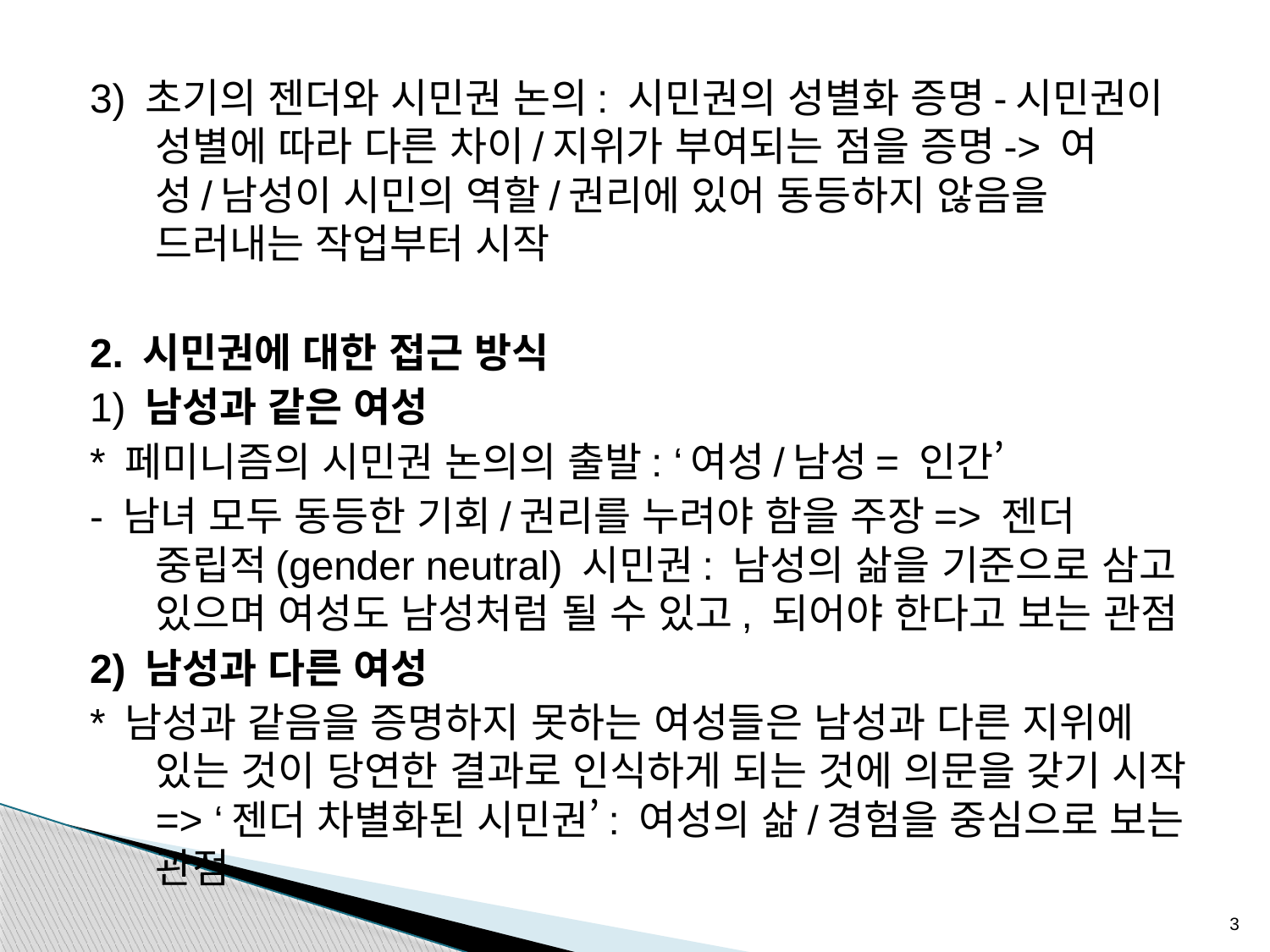

3) 초기의 젠더와 시민권 논의: 시민권의 성별화 증명-시민권이 성별에 따라 다른 차이/지위가 부여되는 점을 증명-> 여성/남성이 시민의 역할/권리에 있어 동등하지 않음을  드러내는 작업부터 시작

2. 시민권에 대한 접근 방식
1) 남성과 같은 여성
* 페미니즘의 시민권 논의의 출발: ‘여성/남성= 인간’
- 남녀 모두 동등한 기회/권리를 누려야 함을 주장=> 젠더 중립적(gender neutral) 시민권: 남성의 삶을 기준으로 삼고 있으며 여성도 남성처럼 될 수 있고, 되어야 한다고 보는 관점
2) 남성과 다른 여성
* 남성과 같음을 증명하지 못하는 여성들은 남성과 다른 지위에 있는 것이 당연한 결과로 인식하게 되는 것에 의문을 갖기 시작=> ‘젠더 차별화된 시민권’: 여성의 삶/경험을 중심으로 보는 관점

3